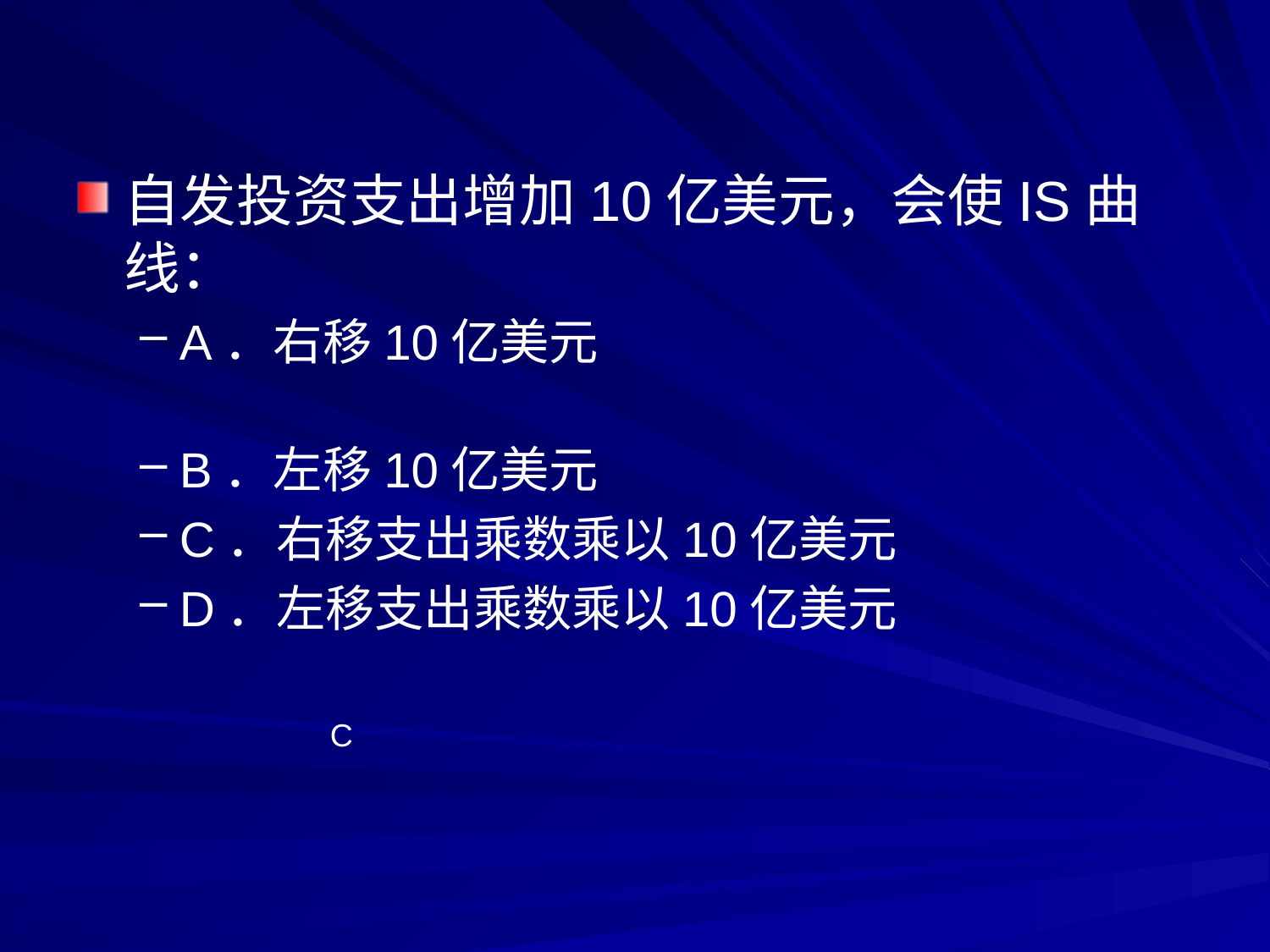

自发投资支出增加10亿美元，会使IS曲线：
A．右移10亿美元
B．左移10亿美元
C．右移支出乘数乘以10亿美元
D．左移支出乘数乘以10亿美元

C